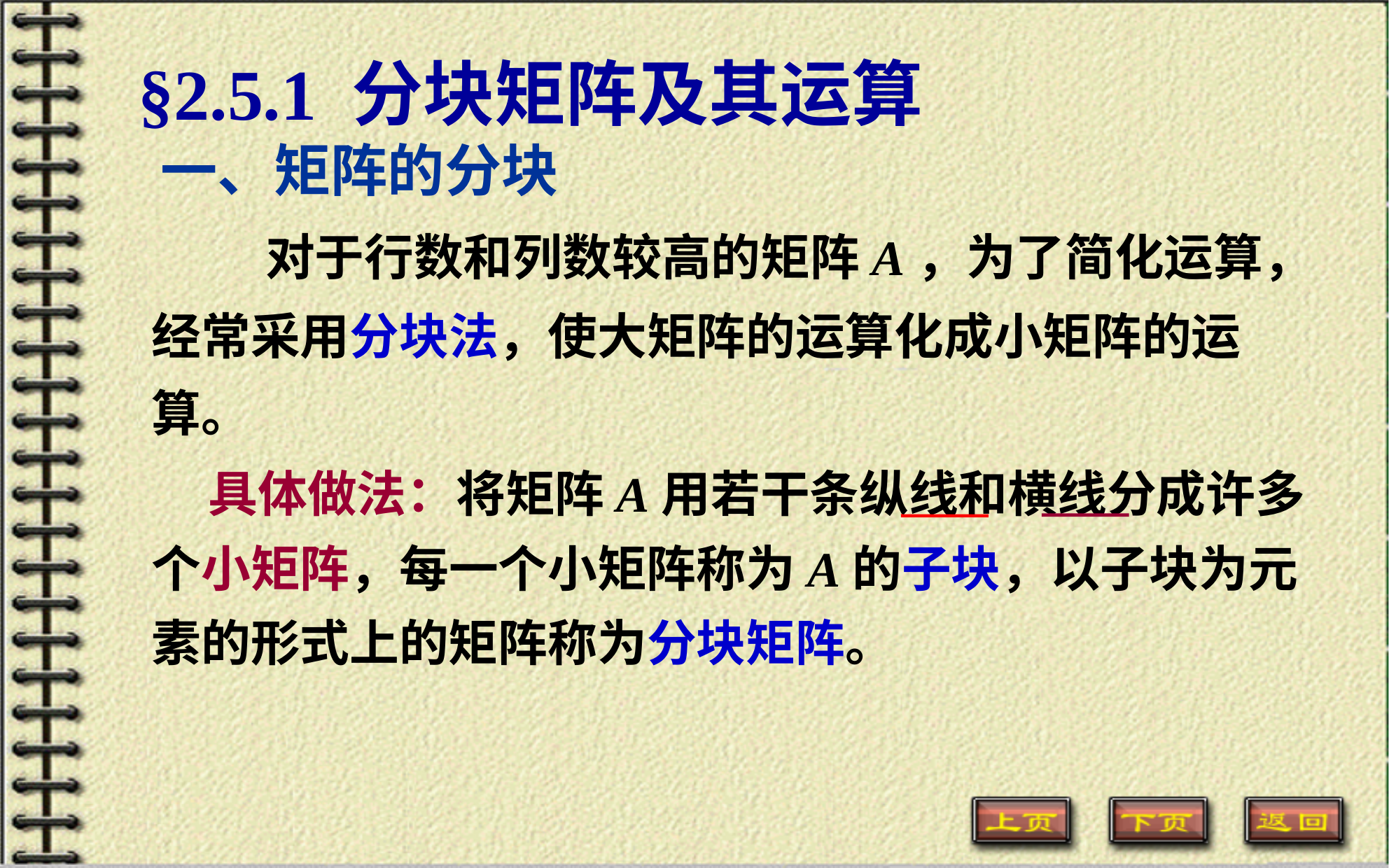

§2.5.1 分块矩阵及其运算
# 一、矩阵的分块
　　对于行数和列数较高的矩阵A，为了简化运算，经常采用分块法，使大矩阵的运算化成小矩阵的运算。
    具体做法：将矩阵A用若干条纵线和横线分成许多个小矩阵，每一个小矩阵称为A的子块，以子块为元素的形式上的矩阵称为分块矩阵。